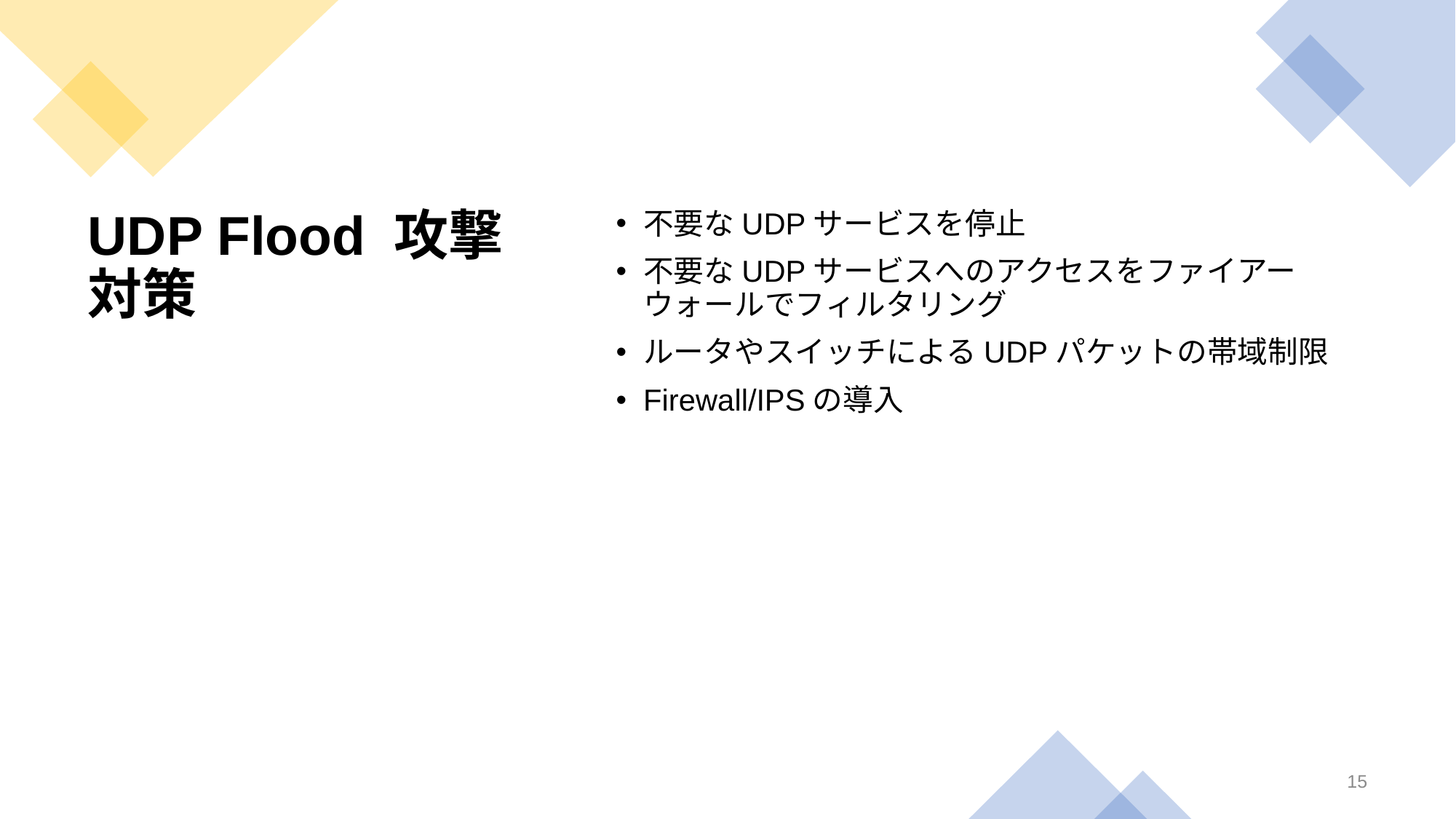

不要なUDPサービスを停止
不要なUDPサービスへのアクセスをファイアーウォールでフィルタリング
ルータやスイッチによるUDPパケットの帯域制限
Firewall/IPSの導入

# UDP Flood 攻撃 対策

15